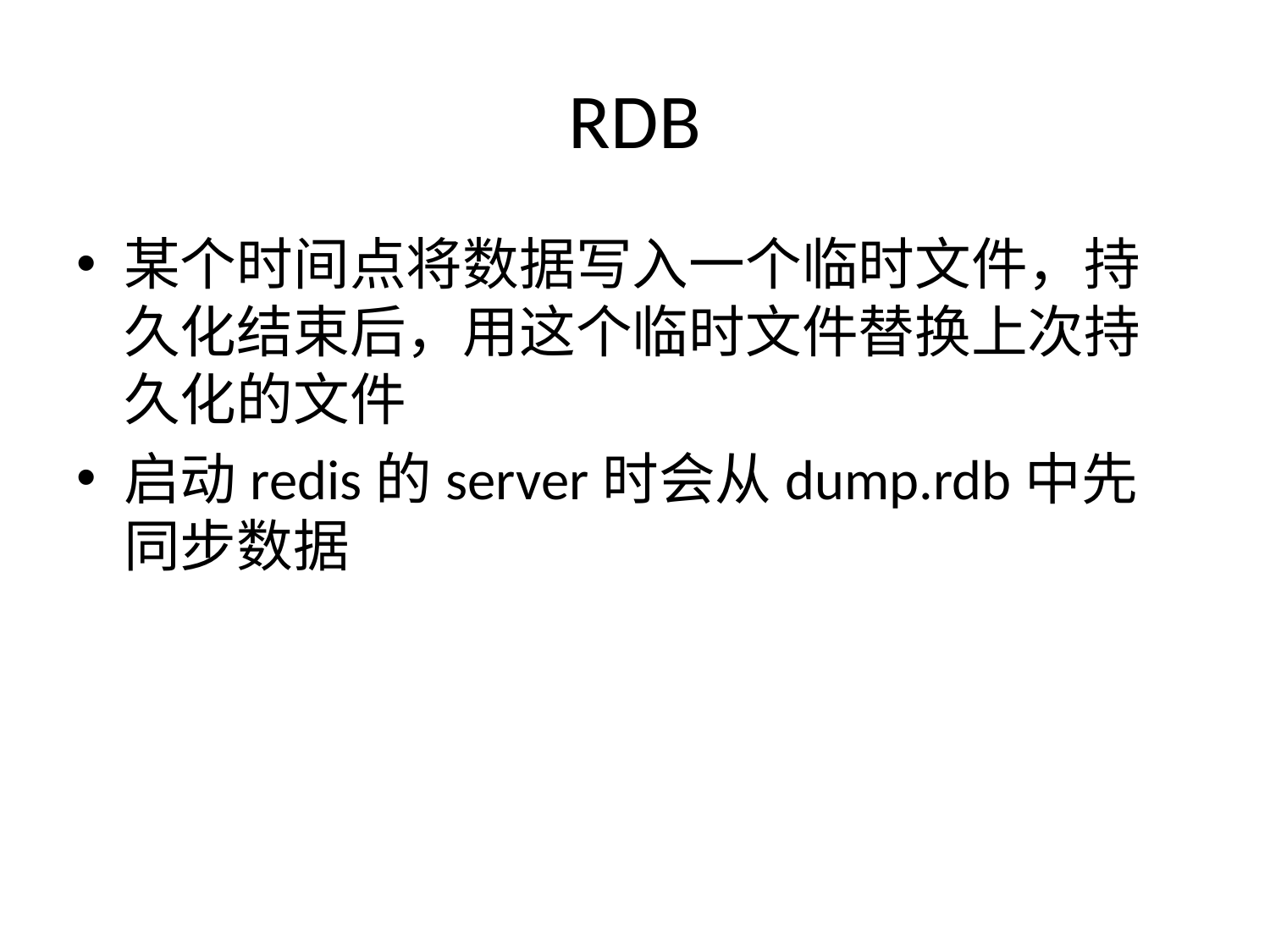

# RDB
某个时间点将数据写入一个临时文件，持久化结束后，用这个临时文件替换上次持久化的文件
启动redis的server时会从dump.rdb中先同步数据